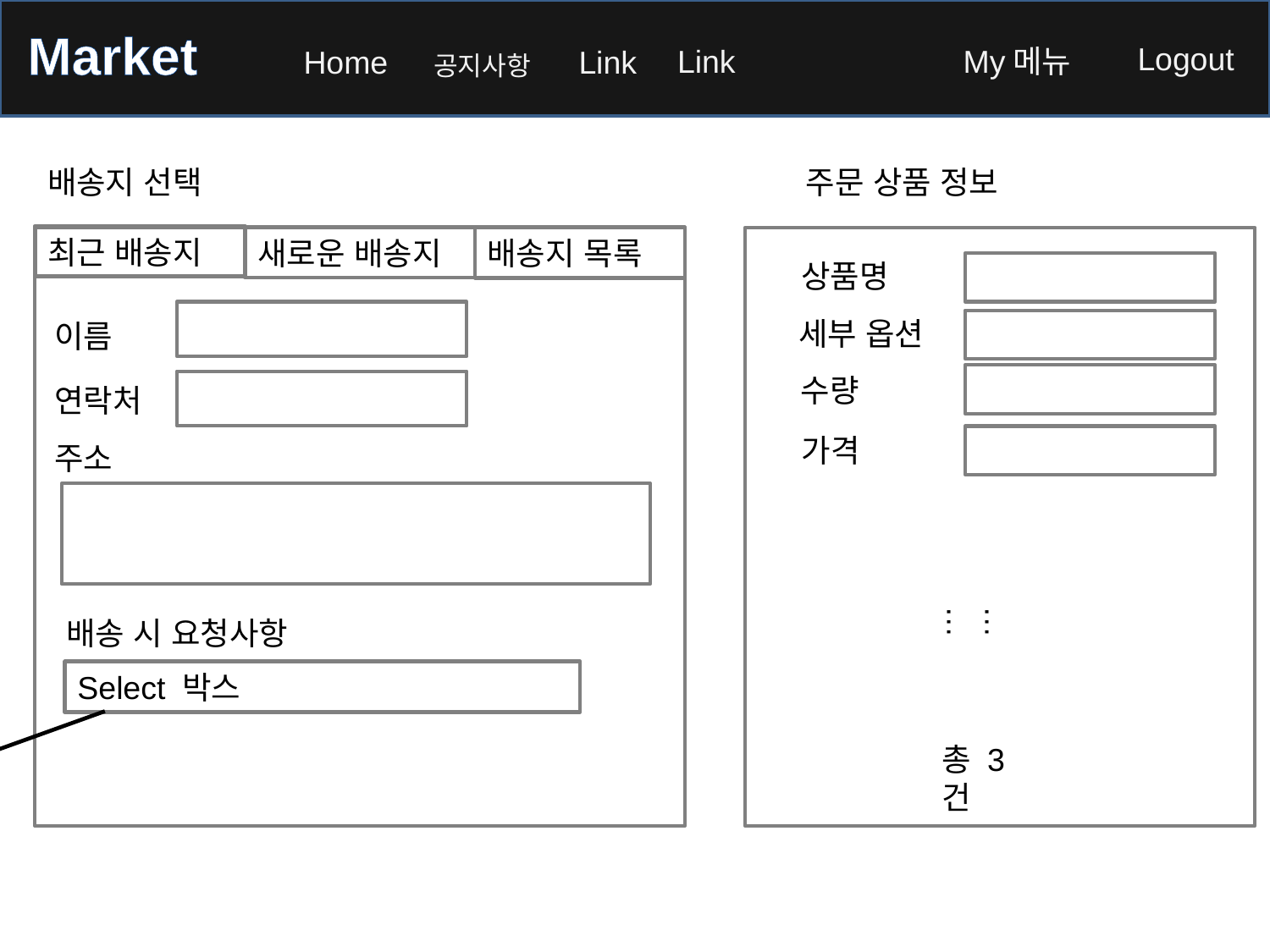

Market
Logout
Link
My메뉴
Home
Link
공지사항
주문하기 클릭 시
1/2 page
배송지 선택
주문 상품 정보
최근 배송지
새로운 배송지

배송지 목록

상품명

세부 옵션
이름

수량

연락처
가격

주소

……
배송 시 요청사항
Select 박스
총 3 건
직접 입력 선택 시
input창 새로 생성 후
입력값 전송